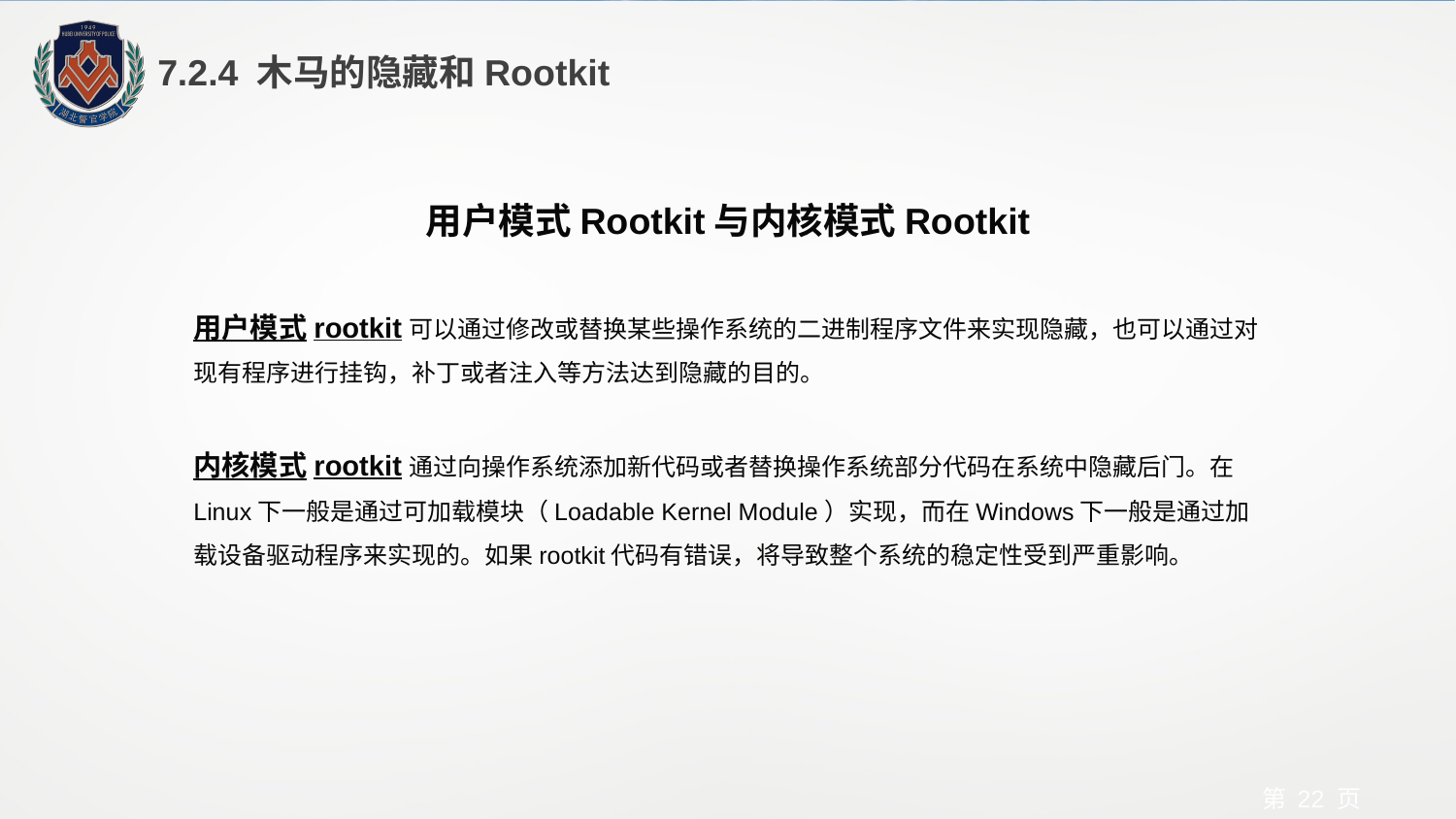

7.2.4 木马的隐藏和Rootkit
用户模式Rootkit与内核模式Rootkit

用户模式rootkit可以通过修改或替换某些操作系统的二进制程序文件来实现隐藏，也可以通过对现有程序进行挂钩，补丁或者注入等方法达到隐藏的目的。

内核模式rootkit通过向操作系统添加新代码或者替换操作系统部分代码在系统中隐藏后门。在Linux下一般是通过可加载模块（Loadable Kernel Module）实现，而在Windows下一般是通过加载设备驱动程序来实现的。如果rootkit代码有错误，将导致整个系统的稳定性受到严重影响。